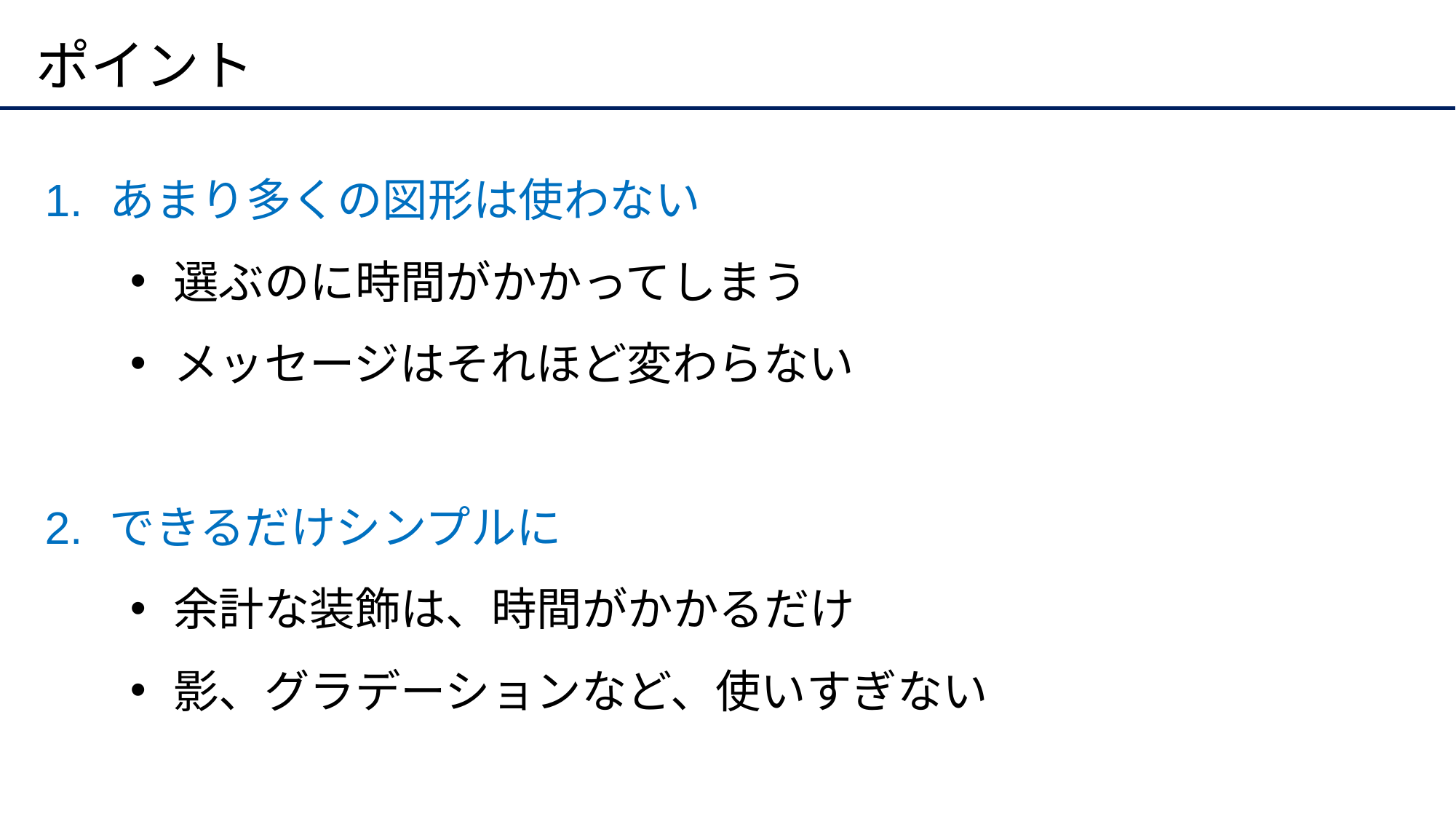

# ポイント
あまり多くの図形は使わない
選ぶのに時間がかかってしまう
メッセージはそれほど変わらない

できるだけシンプルに
余計な装飾は、時間がかかるだけ
影、グラデーションなど、使いすぎない